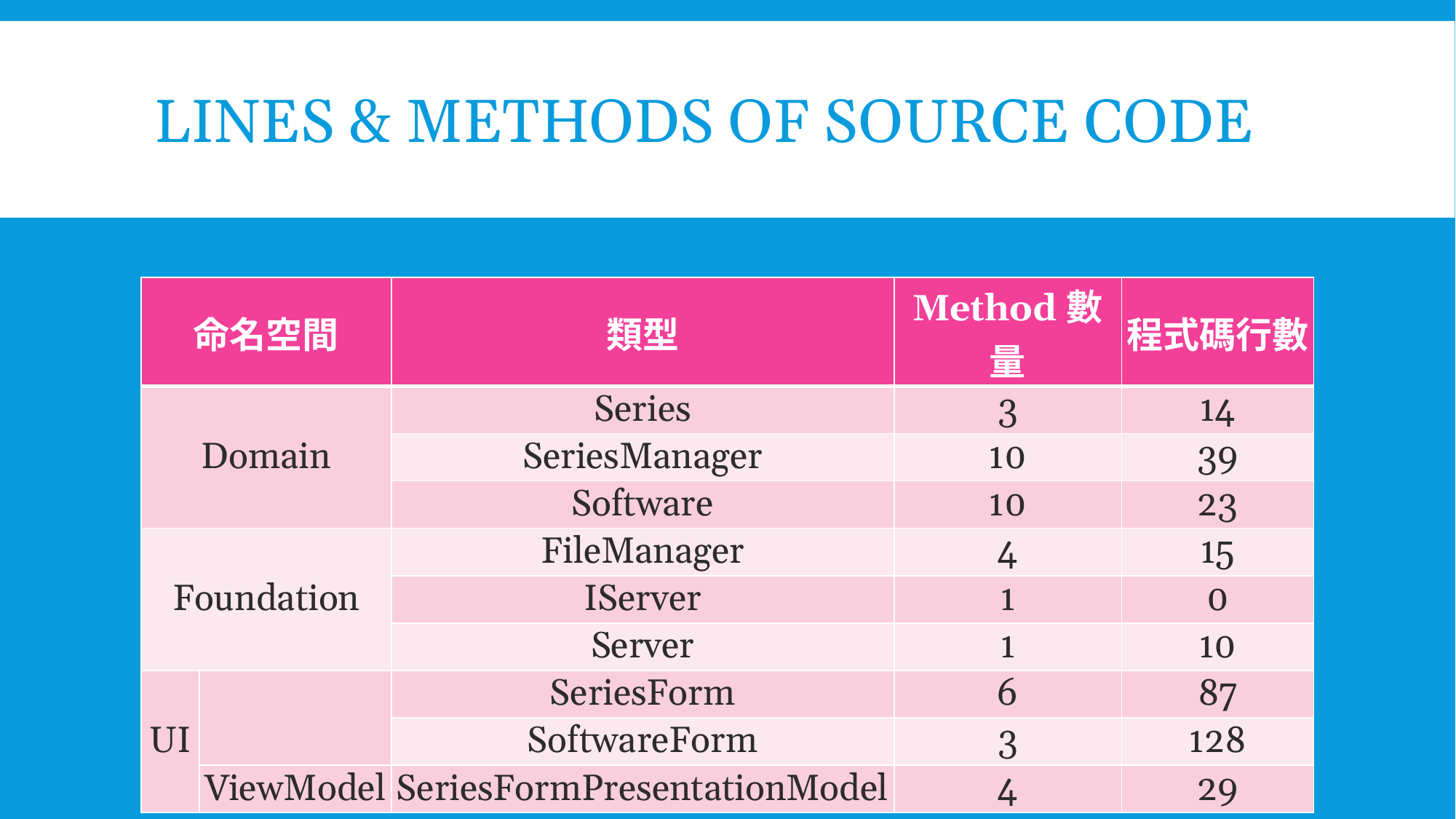

# Lines & Methods of Source Code
| 命名空間 |  | 類型 | Method數量 | 程式碼行數 |
| --- | --- | --- | --- | --- |
| Domain |  | Series | 3 | 14 |
|  |  | SeriesManager | 10 | 39 |
|  |  | Software | 10 | 23 |
| Foundation |  | FileManager | 4 | 15 |
|  |  | IServer | 1 | 0 |
|  |  | Server | 1 | 10 |
| UI |  | SeriesForm | 6 | 87 |
|  |  | SoftwareForm | 3 | 128 |
|  | ViewModel | SeriesFormPresentationModel | 4 | 29 |
8